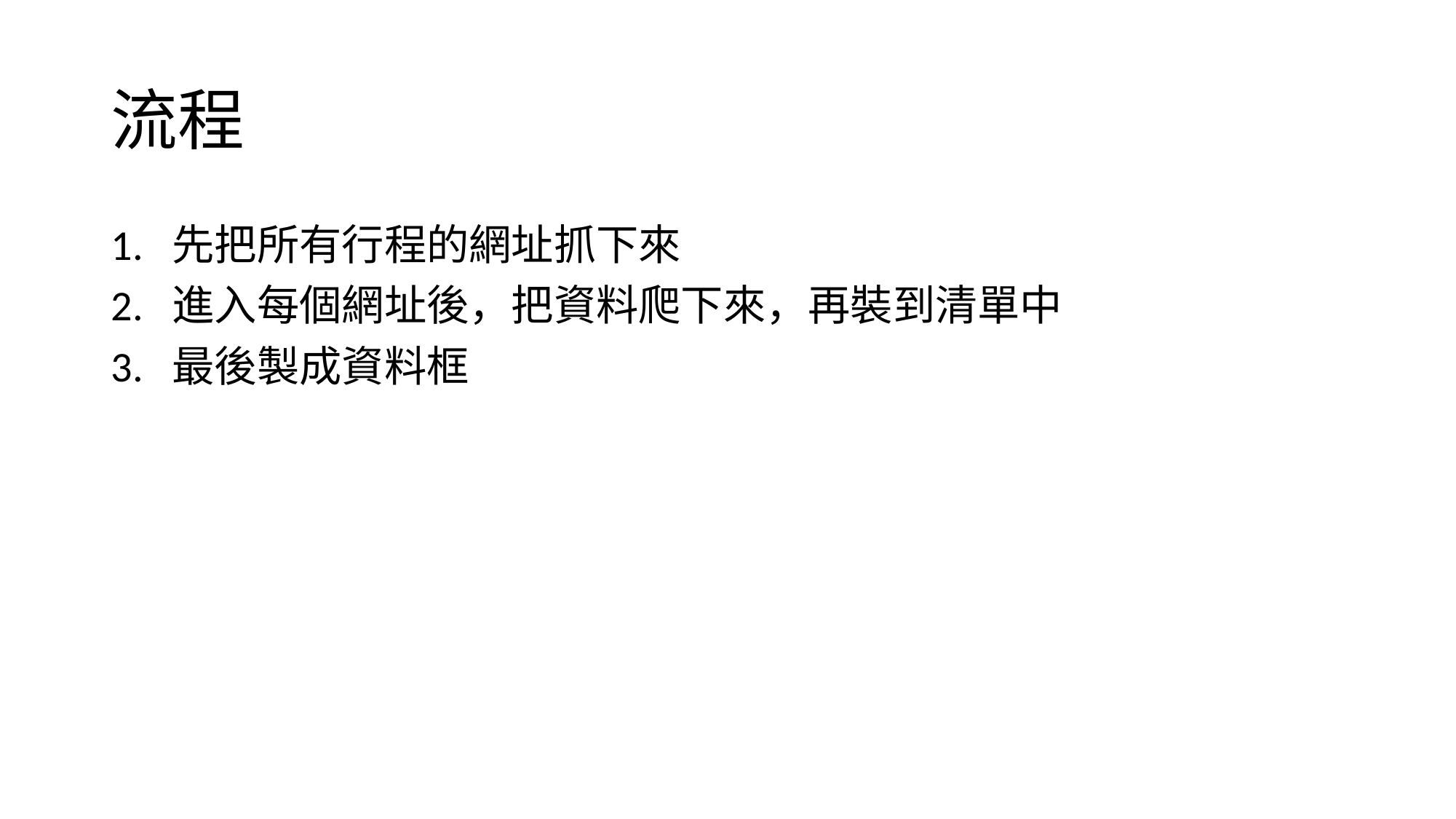

# 流程
先把所有行程的網址抓下來
進入每個網址後，把資料爬下來，再裝到清單中
最後製成資料框